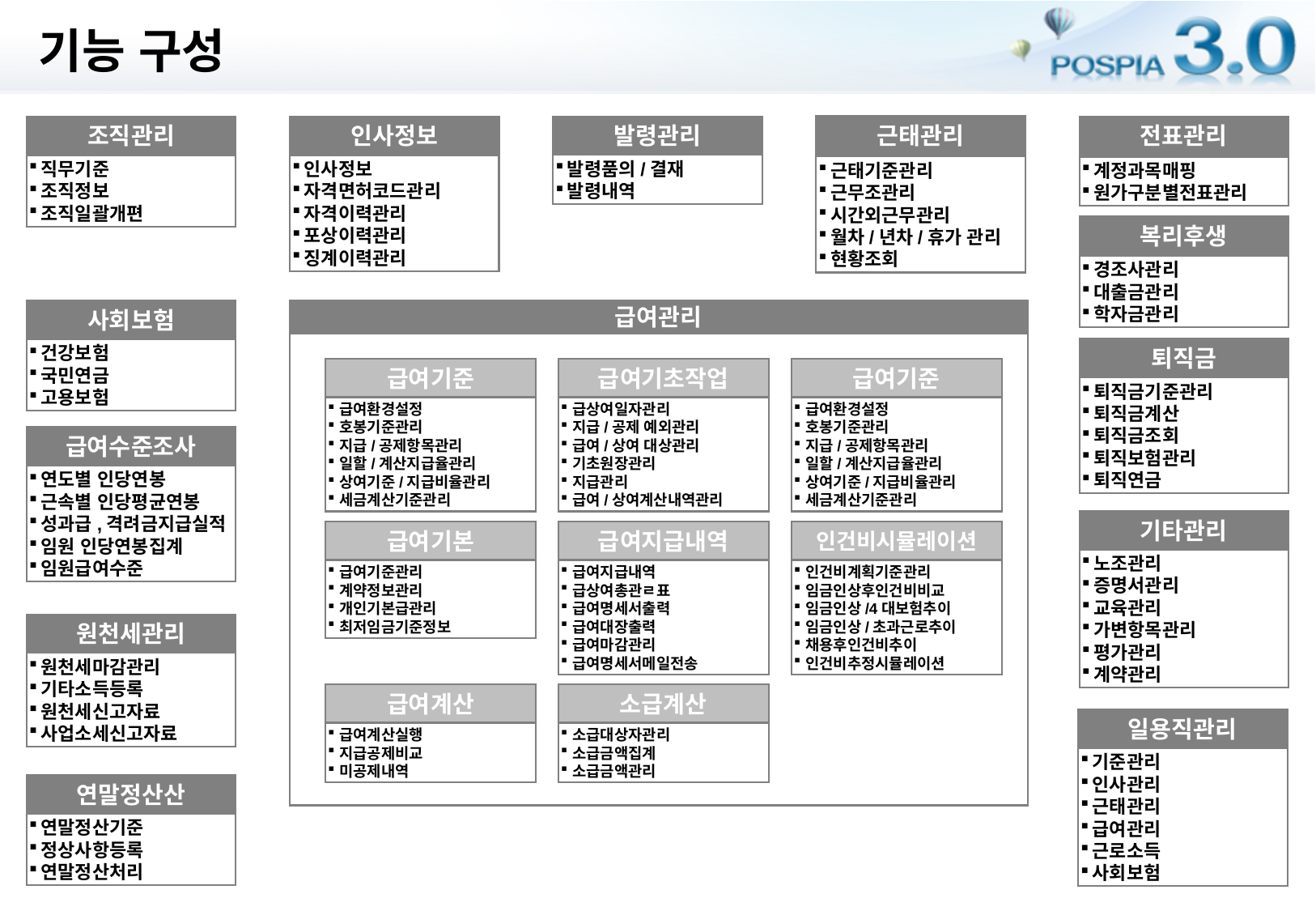

# 기능 구성
근태관리
근태기준관리
근무조관리
시간외근무관리
월차/년차/휴가 관리
현황조회
조직관리
직무기준
조직정보
조직일괄개편
인사정보
인사정보
자격면허코드관리
자격이력관리
포상이력관리
징계이력관리
발령관리
발령품의/결재
발령내역
전표관리
계정과목매핑
원가구분별전표관리
복리후생
경조사관리
대출금관리
학자금관리
사회보험
건강보험
국민연금
고용보험
급여관리

퇴직금
퇴직금기준관리
퇴직금계산
퇴직금조회
퇴직보험관리
퇴직연금
급여기준
급여환경설정
호봉기준관리
지급/공제항목관리
일할/계산지급율관리
상여기준/지급비율관리
세금계산기준관리
급여기초작업
급상여일자관리
지급/공제 예외관리
급여/상여 대상관리
기초원장관리
지급관리
급여/상여계산내역관리
급여기준
급여환경설정
호봉기준관리
지급/공제항목관리
일할/계산지급율관리
상여기준/지급비율관리
세금계산기준관리
급여수준조사
연도별 인당연봉
근속별 인당평균연봉
성과급,격려금지급실적
임원 인당연봉집계
임원급여수준
기타관리
노조관리
증명서관리
교육관리
가변항목관리
평가관리
계약관리
급여기본
급여기준관리
계약정보관리
개인기본급관리
최저임금기준정보
급여지급내역
급여지급내역
급상여총관ㄹ표
급여명세서출력
급여대장출력
급여마감관리
급여명세서메일전송
인건비시뮬레이션
인건비계획기준관리
임금인상후인건비비교
임금인상/4대보험추이
임금인상/초과근로추이
채용후인건비추이
인건비추정시뮬레이션
원천세관리
원천세마감관리
기타소득등록
원천세신고자료
사업소세신고자료
급여계산
급여계산실행
지급공제비교
미공제내역
소급계산
소급대상자관리
소급금액집계
소급금액관리
일용직관리
기준관리
인사관리
근태관리
급여관리
근로소득
사회보험
연말정산산
연말정산기준
정상사항등록
연말정산처리